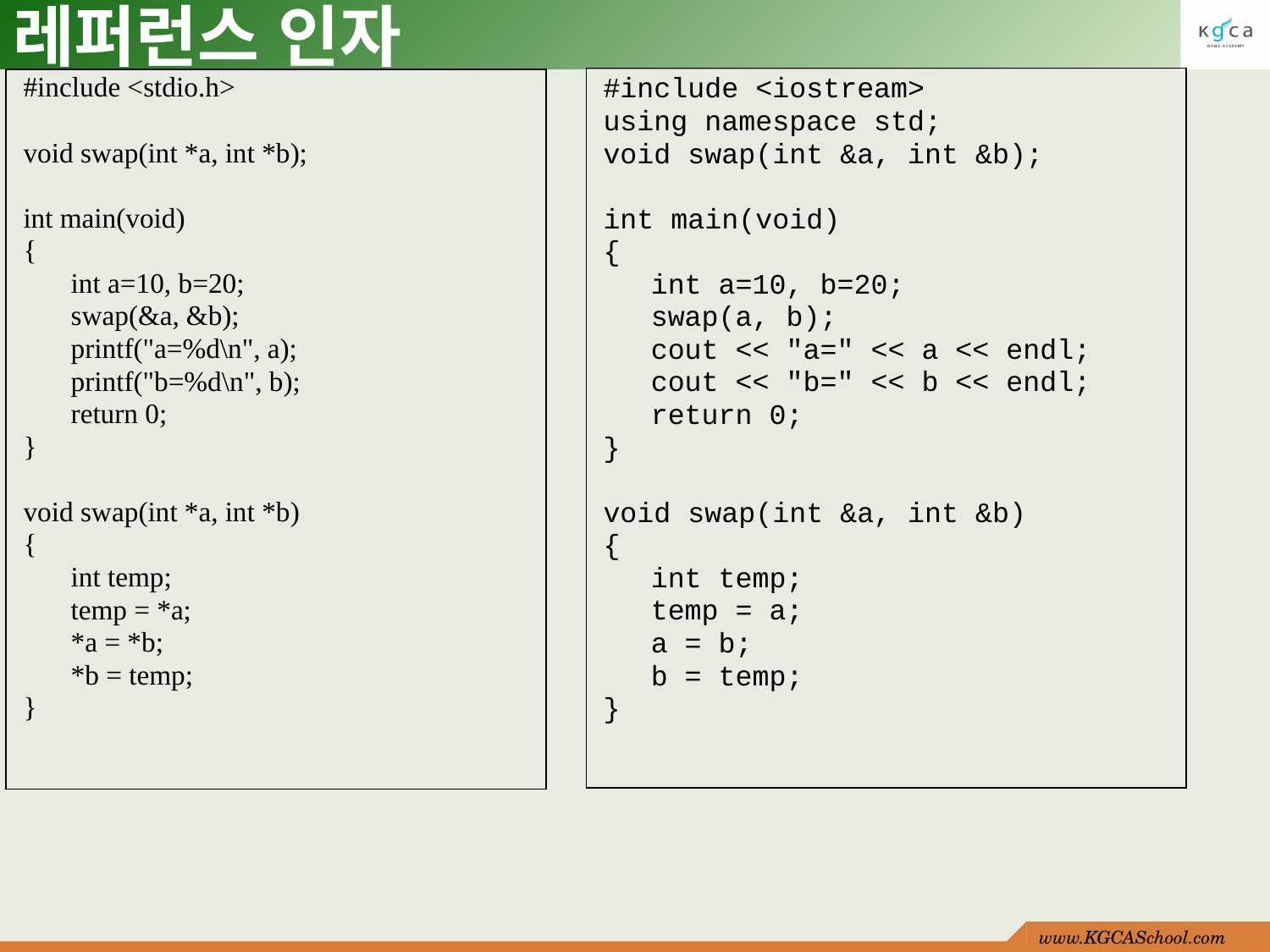

# 레퍼런스 인자

#include <stdio.h>

void swap(int *a, int *b);

int main(void)
{
	int a=10, b=20;
	swap(&a, &b);
	printf("a=%d\n", a);
	printf("b=%d\n", b);
	return 0;
}

void swap(int *a, int *b)
{
	int temp;
	temp = *a;
	*a = *b;
	*b = temp;
}
#include <iostream>
using namespace std;
void swap(int &a, int &b);

int main(void)
{
	int a=10, b=20;
	swap(a, b);
	cout << "a=" << a << endl;
	cout << "b=" << b << endl;
	return 0;
}

void swap(int &a, int &b)
{
	int temp;
	temp = a;
	a = b;
	b = temp;
}